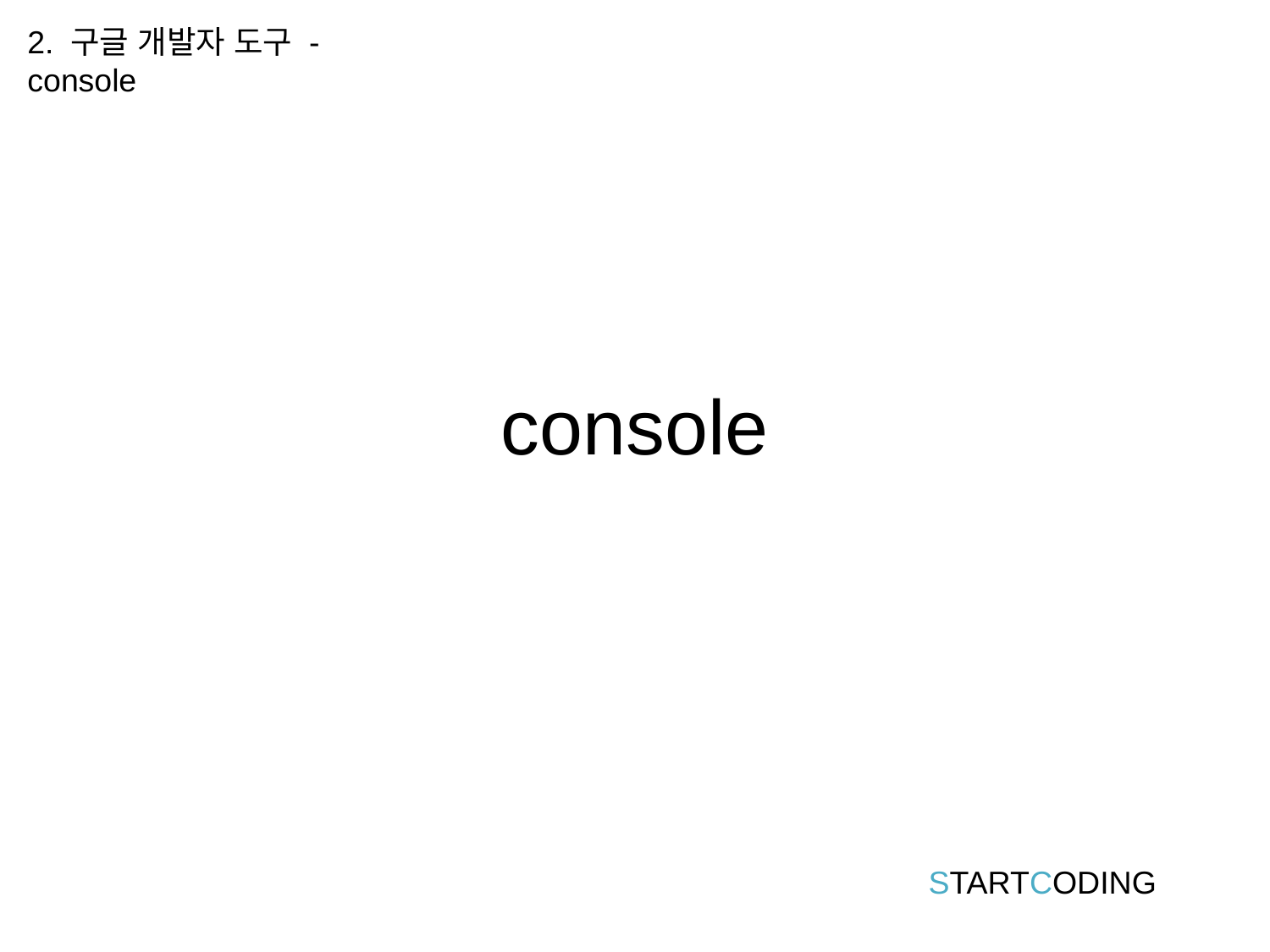

2. 구글 개발자 도구 - console
# console
STARTCODING